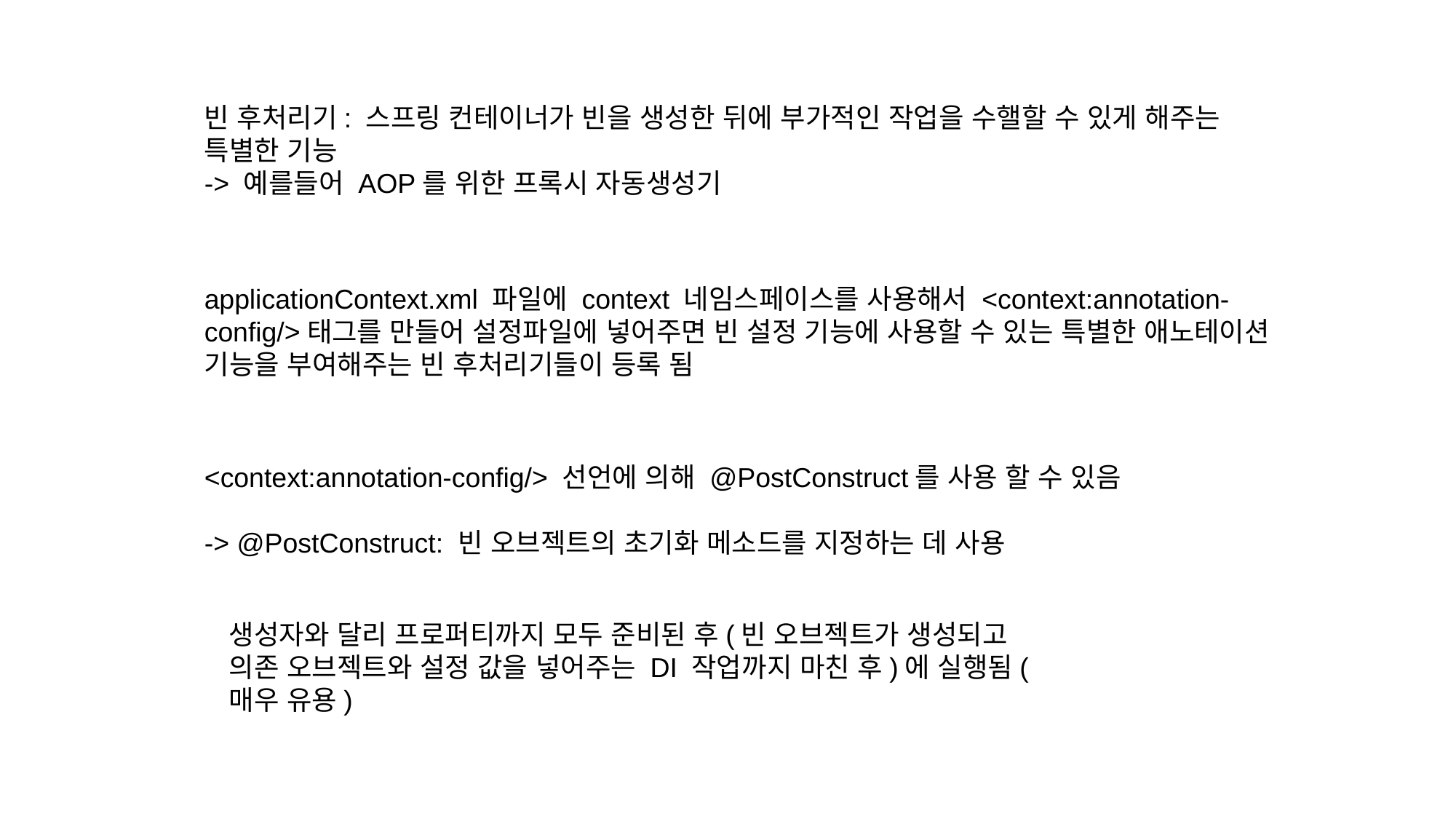

빈 후처리기: 스프링 컨테이너가 빈을 생성한 뒤에 부가적인 작업을 수핼할 수 있게 해주는 특별한 기능
-> 예를들어 AOP를 위한 프록시 자동생성기
applicationContext.xml 파일에 context 네임스페이스를 사용해서 <context:annotation-config/>태그를 만들어 설정파일에 넣어주면 빈 설정 기능에 사용할 수 있는 특별한 애노테이션 기능을 부여해주는 빈 후처리기들이 등록 됨
<context:annotation-config/> 선언에 의해 @PostConstruct를 사용 할 수 있음

-> @PostConstruct: 빈 오브젝트의 초기화 메소드를 지정하는 데 사용
생성자와 달리 프로퍼티까지 모두 준비된 후(빈 오브젝트가 생성되고 의존 오브젝트와 설정 값을 넣어주는 DI 작업까지 마친 후)에 실행됨(매우 유용)